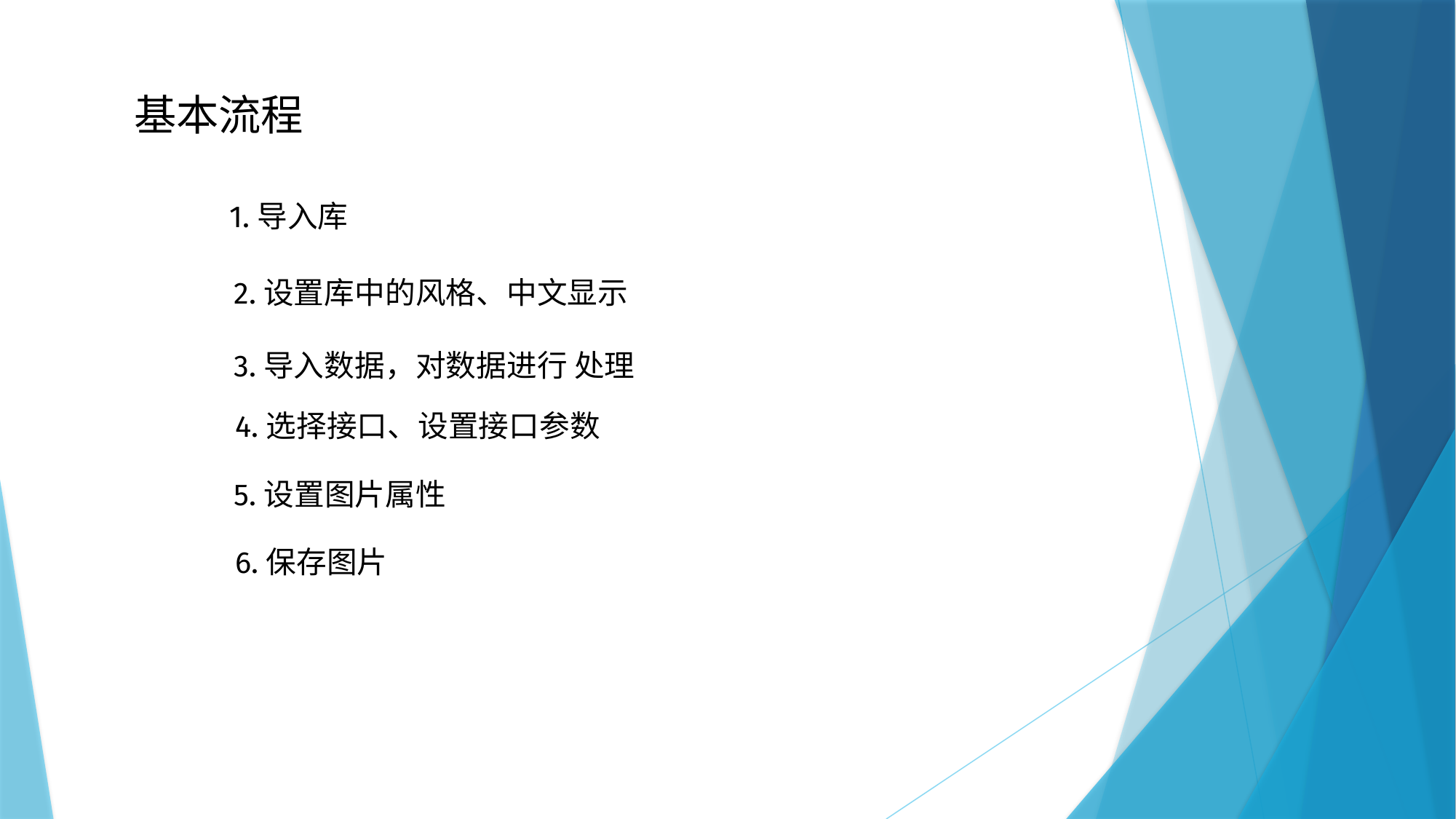

基本流程
1.导入库
2.设置库中的风格、中文显示
3.导入数据，对数据进行 处理
4.选择接口、设置接口参数
5.设置图片属性
6.保存图片